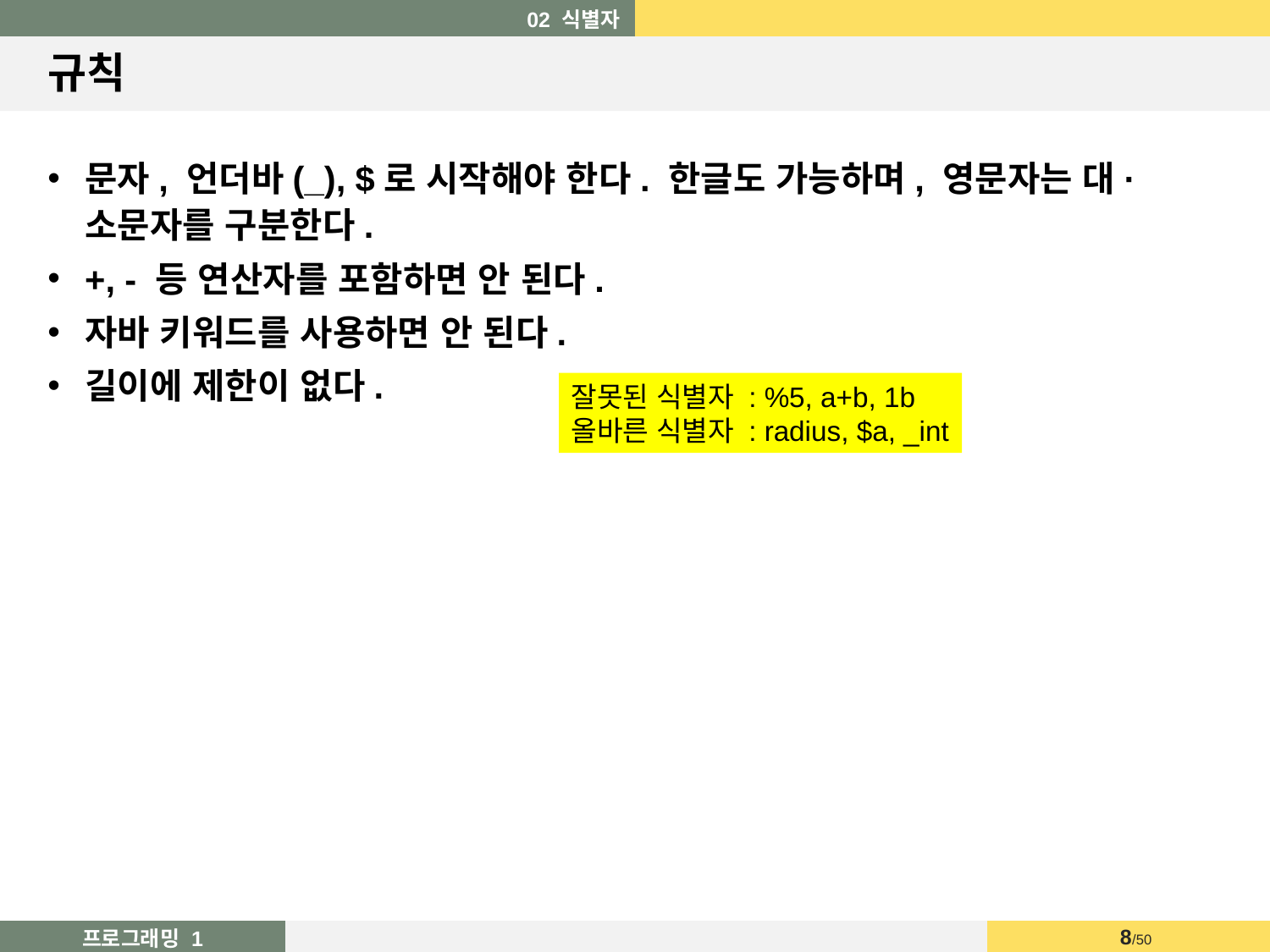

02 식별자
# 규칙
문자, 언더바(_), $로 시작해야 한다. 한글도 가능하며, 영문자는 대·소문자를 구분한다.
+, - 등 연산자를 포함하면 안 된다.
자바 키워드를 사용하면 안 된다.
길이에 제한이 없다.

잘못된 식별자 : %5, a+b, 1b
올바른 식별자 : radius, $a, _int